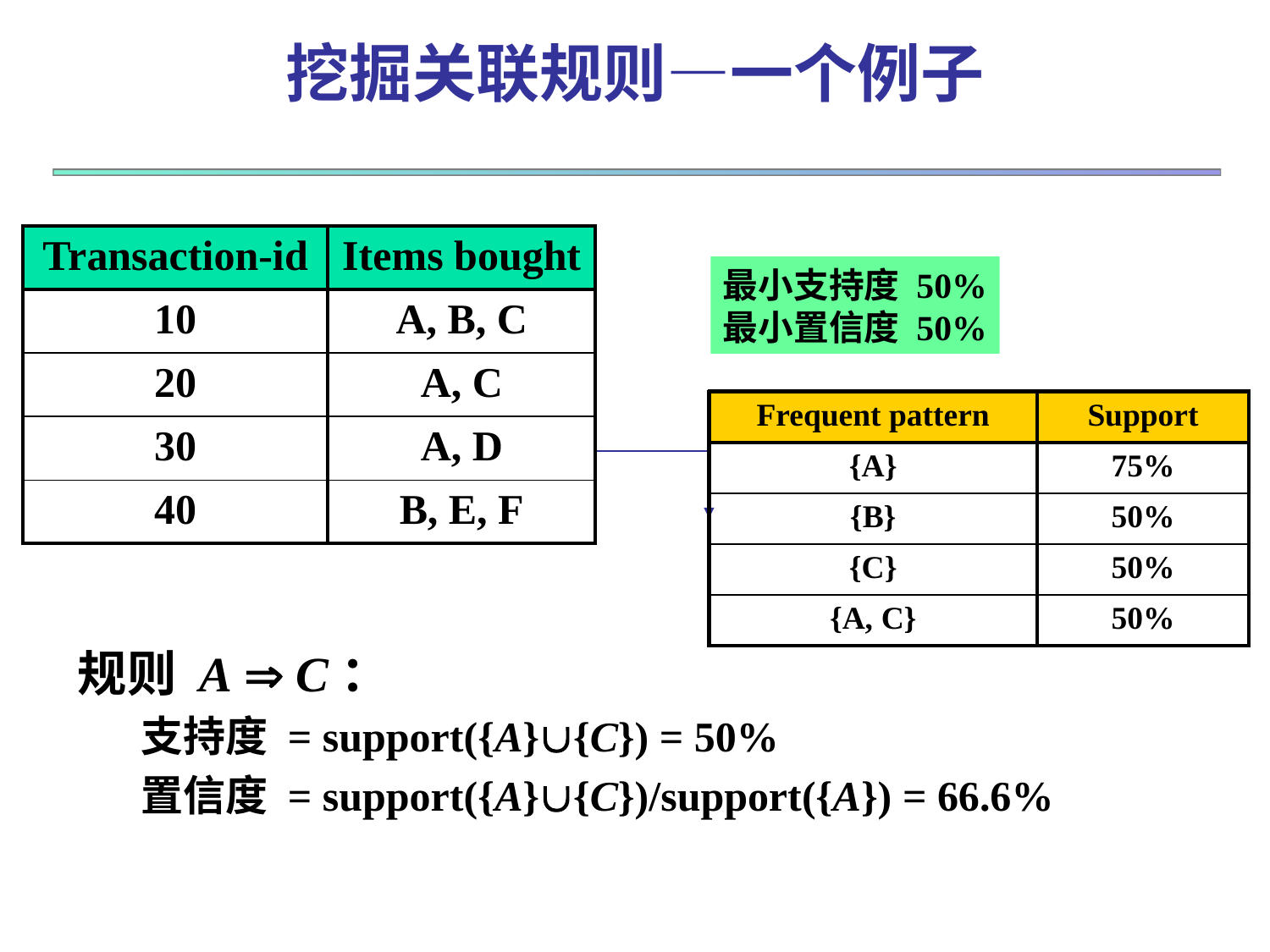

# 挖掘关联规则—一个例子
| Transaction-id | Items bought |
| --- | --- |
| 10 | A, B, C |
| 20 | A, C |
| 30 | A, D |
| 40 | B, E, F |
最小支持度 50%
最小置信度 50%
| Frequent pattern | Support |
| --- | --- |
| {A} | 75% |
| {B} | 50% |
| {C} | 50% |
| {A, C} | 50% |
规则 A ⇒ C：
支持度 = support({A}∪{C}) = 50%
置信度 = support({A}∪{C})/support({A}) = 66.6%
10